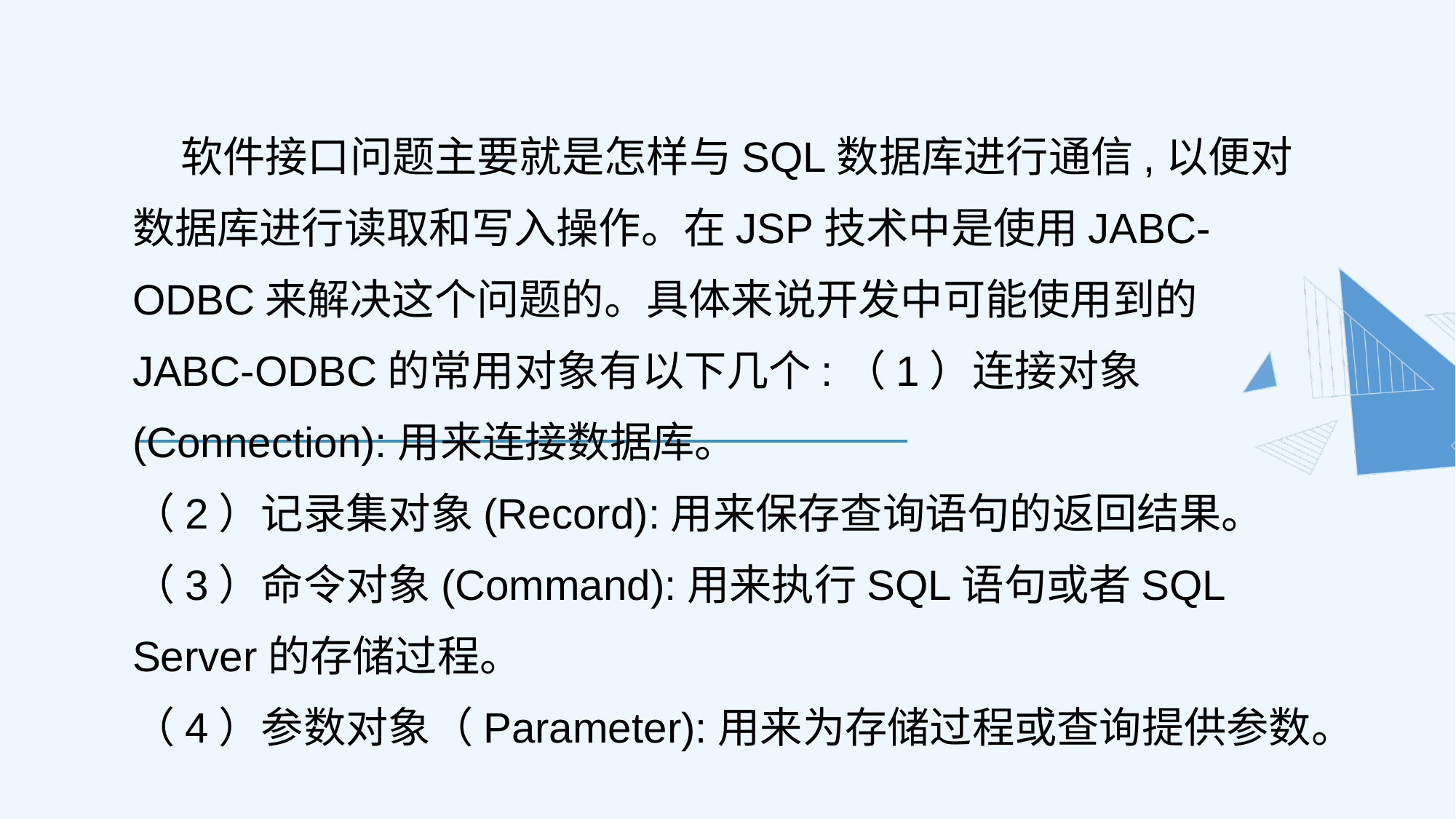

软件接口问题主要就是怎样与SQL数据库进行通信,以便对数据库进行读取和写入操作。在JSP技术中是使用JABC-ODBC来解决这个问题的。具体来说开发中可能使用到的JABC-ODBC的常用对象有以下几个:（1）连接对象(Connection):用来连接数据库。
（2）记录集对象(Record):用来保存查询语句的返回结果。
（3）命令对象(Command):用来执行SQL语句或者SQL Server的存储过程。
（4）参数对象（Parameter):用来为存储过程或查询提供参数。